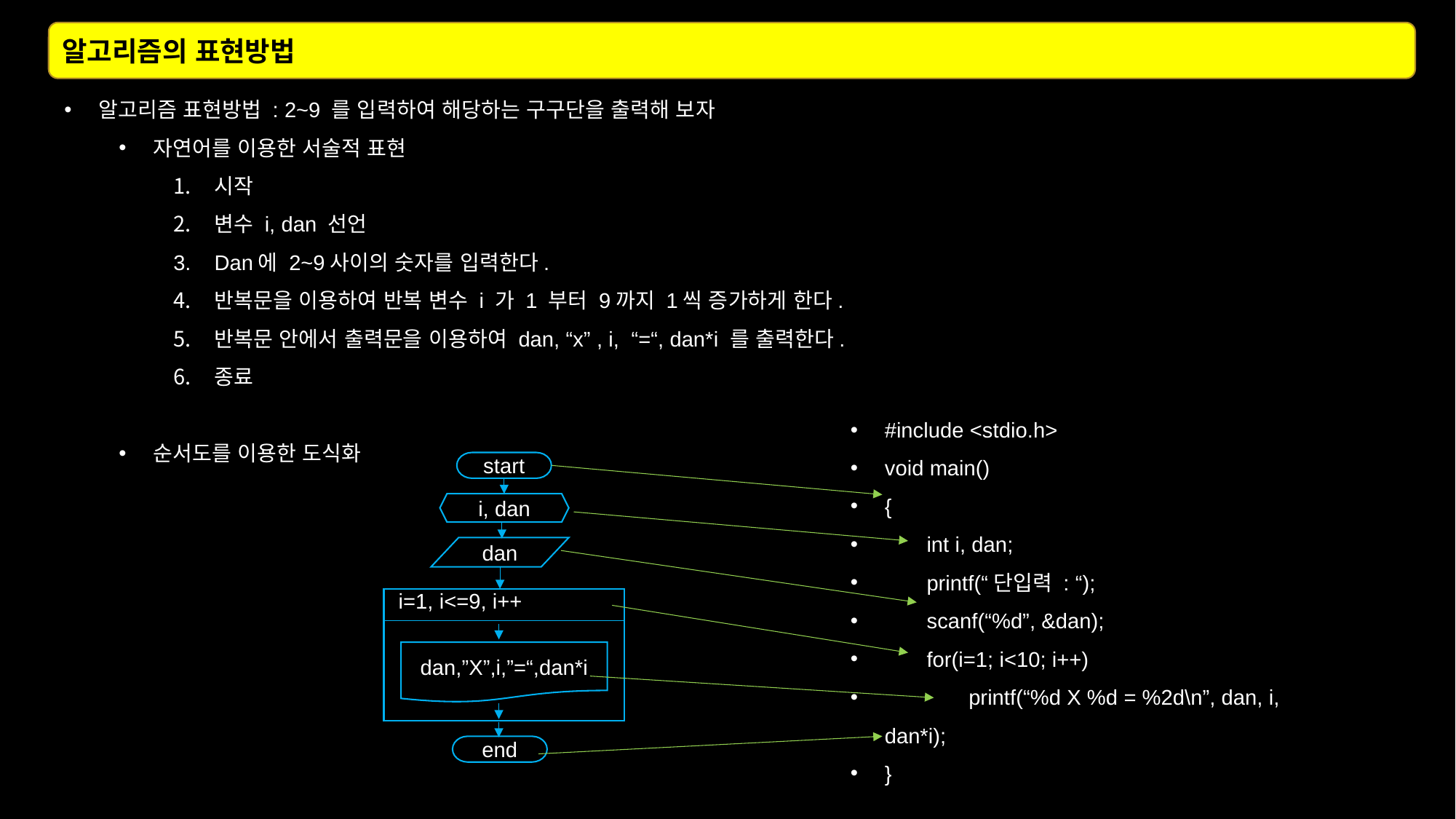

알고리즘의 표현방법
알고리즘 표현방법 : 2~9 를 입력하여 해당하는 구구단을 출력해 보자
자연어를 이용한 서술적 표현
시작
변수 i, dan 선언
Dan에 2~9사이의 숫자를 입력한다.
반복문을 이용하여 반복 변수 i 가 1 부터 9까지 1씩 증가하게 한다.
반복문 안에서 출력문을 이용하여 dan, “x” , i,  “=“, dan*i 를 출력한다.
종료

순서도를 이용한 도식화
#include <stdio.h>
void main()
{
       int i, dan;
       printf(“단입력 : “);
       scanf(“%d”, &dan);
       for(i=1; i<10; i++)
              printf(“%d X %d = %2d\n”, dan, i, dan*i);
}
start
i, dan
dan
i=1, i<=9, i++

dan,”X”,i,”=“,dan*i
end